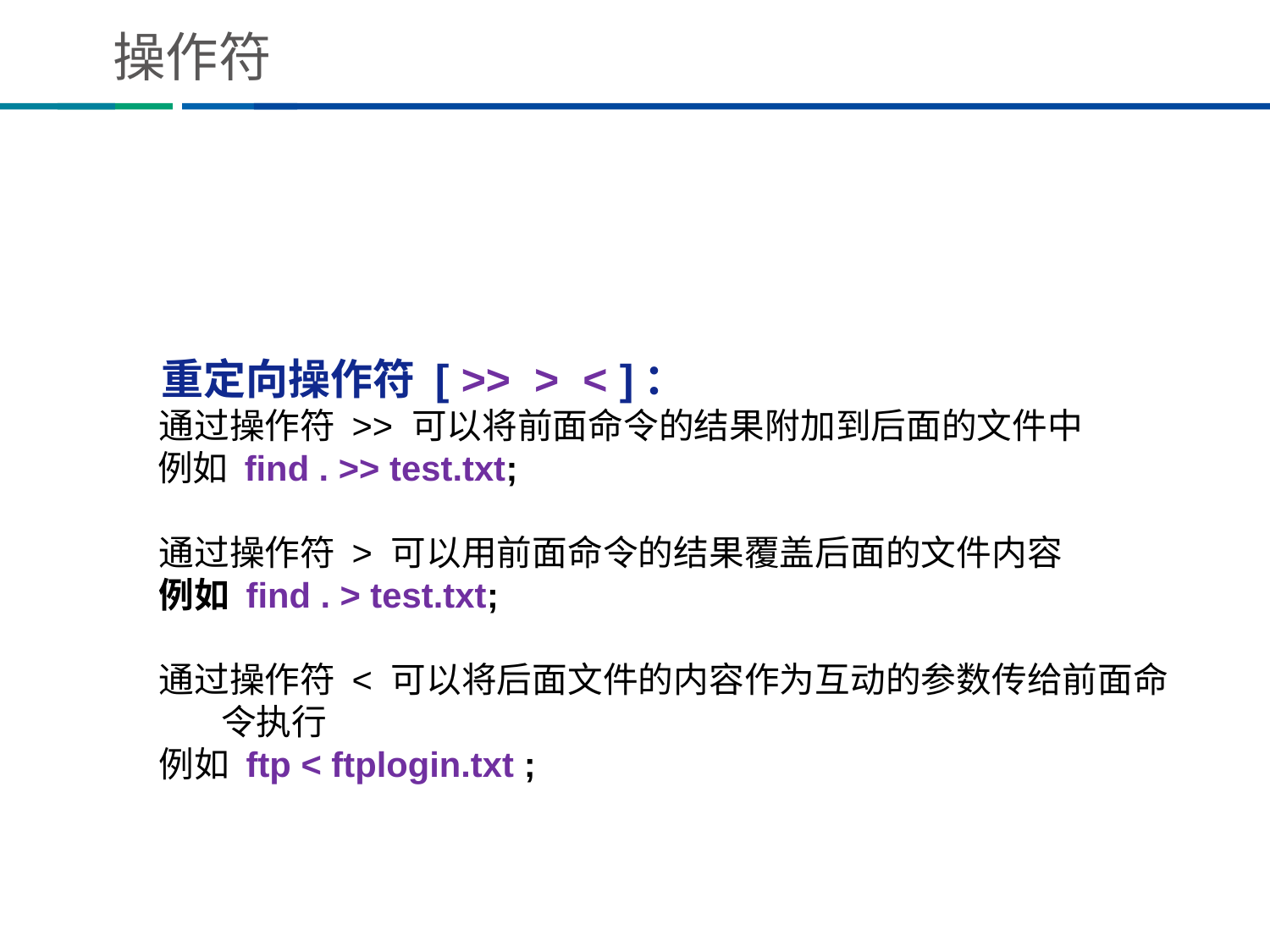

# 操作符

      重定向操作符 [ >>  >  < ]：
       通过操作符 >> 可以将前面命令的结果附加到后面的文件中
       例如 find . >> test.txt;

       通过操作符 > 可以用前面命令的结果覆盖后面的文件内容
       例如 find . > test.txt;

       通过操作符 < 可以将后面文件的内容作为互动的参数传给前面命      	令执行
       例如 ftp < ftplogin.txt ;